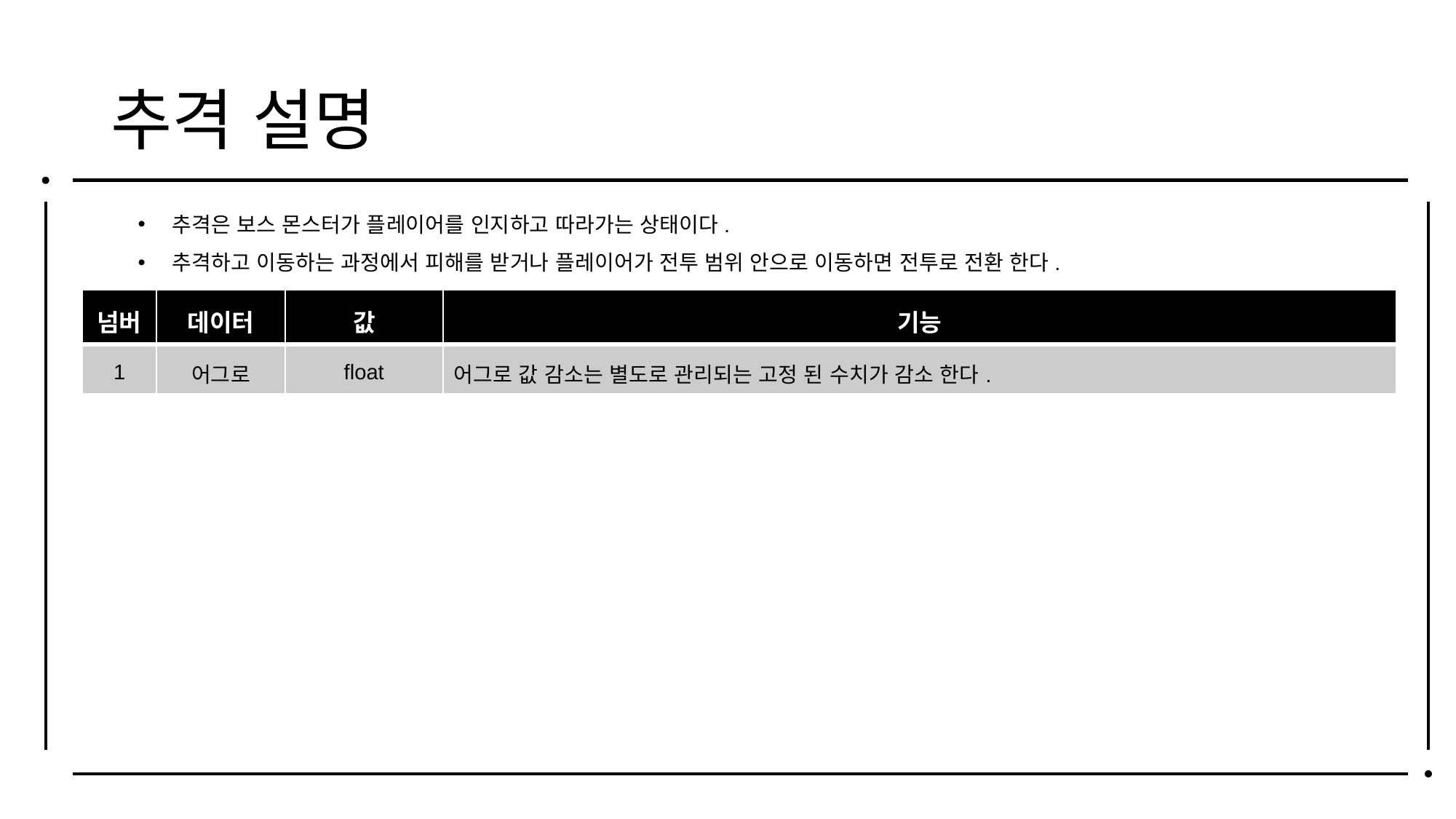

# 추격 설명
추격은 보스 몬스터가 플레이어를 인지하고 따라가는 상태이다.
추격하고 이동하는 과정에서 피해를 받거나 플레이어가 전투 범위 안으로 이동하면 전투로 전환 한다.
| 넘버 | 데이터 | 값 | 기능 |
| --- | --- | --- | --- |
| 1 | 어그로 | float | 어그로 값 감소는 별도로 관리되는 고정 된 수치가 감소 한다. |
대기 -> 이동 가능 지역으로 이동 -> 발견 여부? -> 추격 상태로 이동